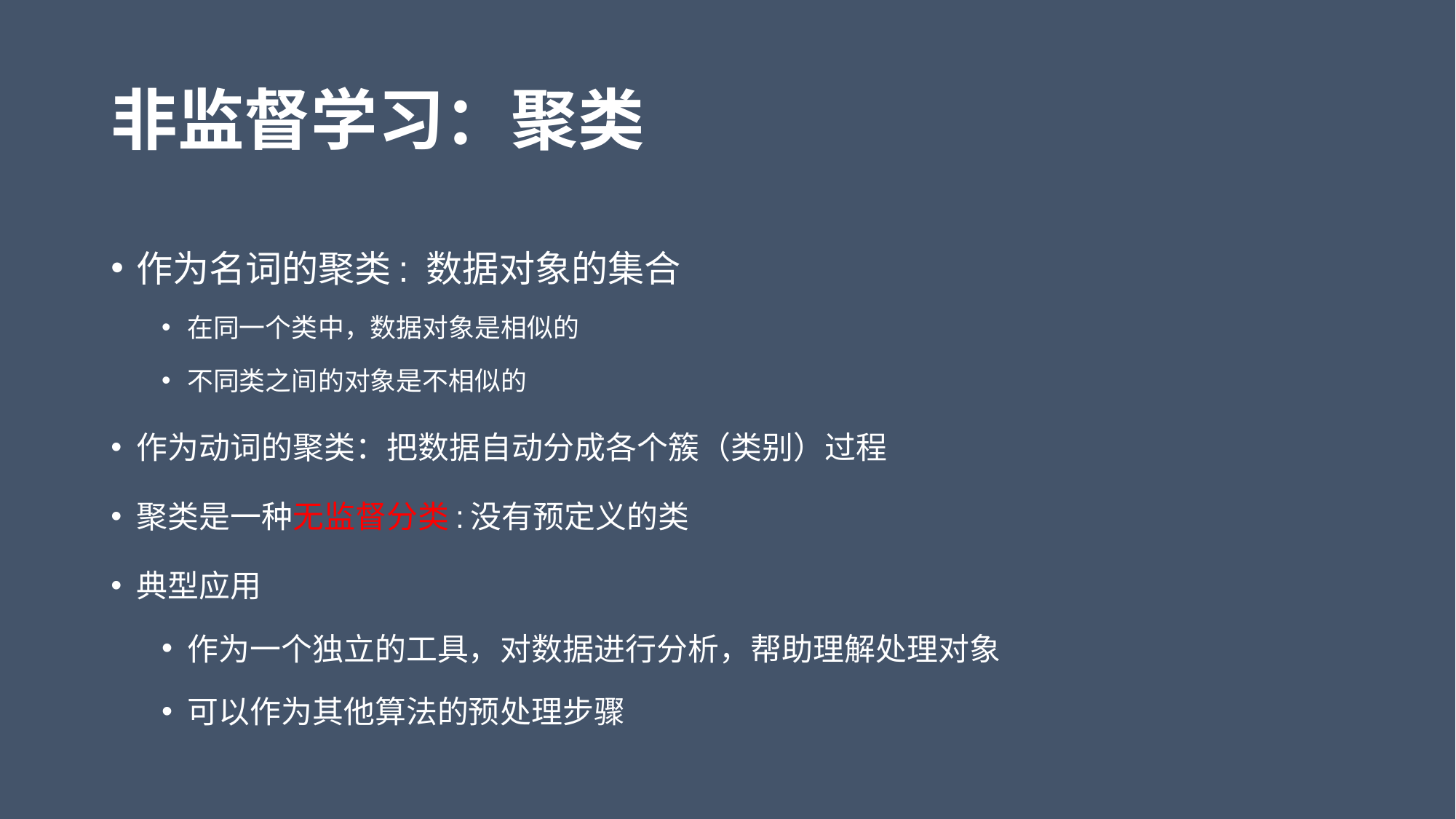

# 非监督学习：聚类
作为名词的聚类: 数据对象的集合
在同一个类中，数据对象是相似的
不同类之间的对象是不相似的
作为动词的聚类：把数据自动分成各个簇（类别）过程
聚类是一种无监督分类:没有预定义的类
典型应用
作为一个独立的工具，对数据进行分析，帮助理解处理对象
可以作为其他算法的预处理步骤